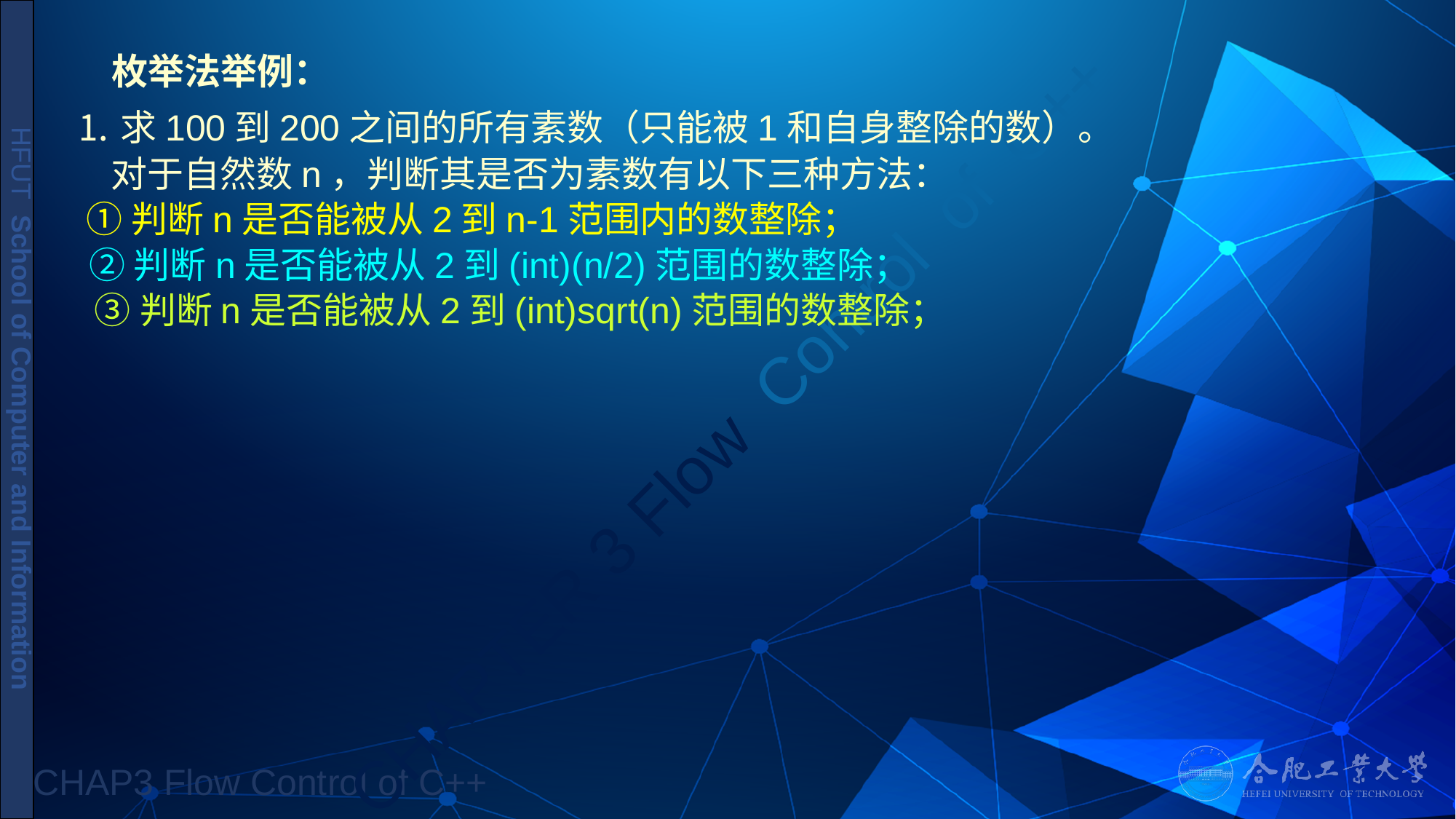

# 枚举法举例：
⒈求100到200之间的所有素数（只能被1和自身整除的数）。
对于自然数n，判断其是否为素数有以下三种方法：
①判断n是否能被从2到n-1范围内的数整除；
②判断n是否能被从2到(int)(n/2)范围的数整除；
③判断n是否能被从2到(int)sqrt(n)范围的数整除；